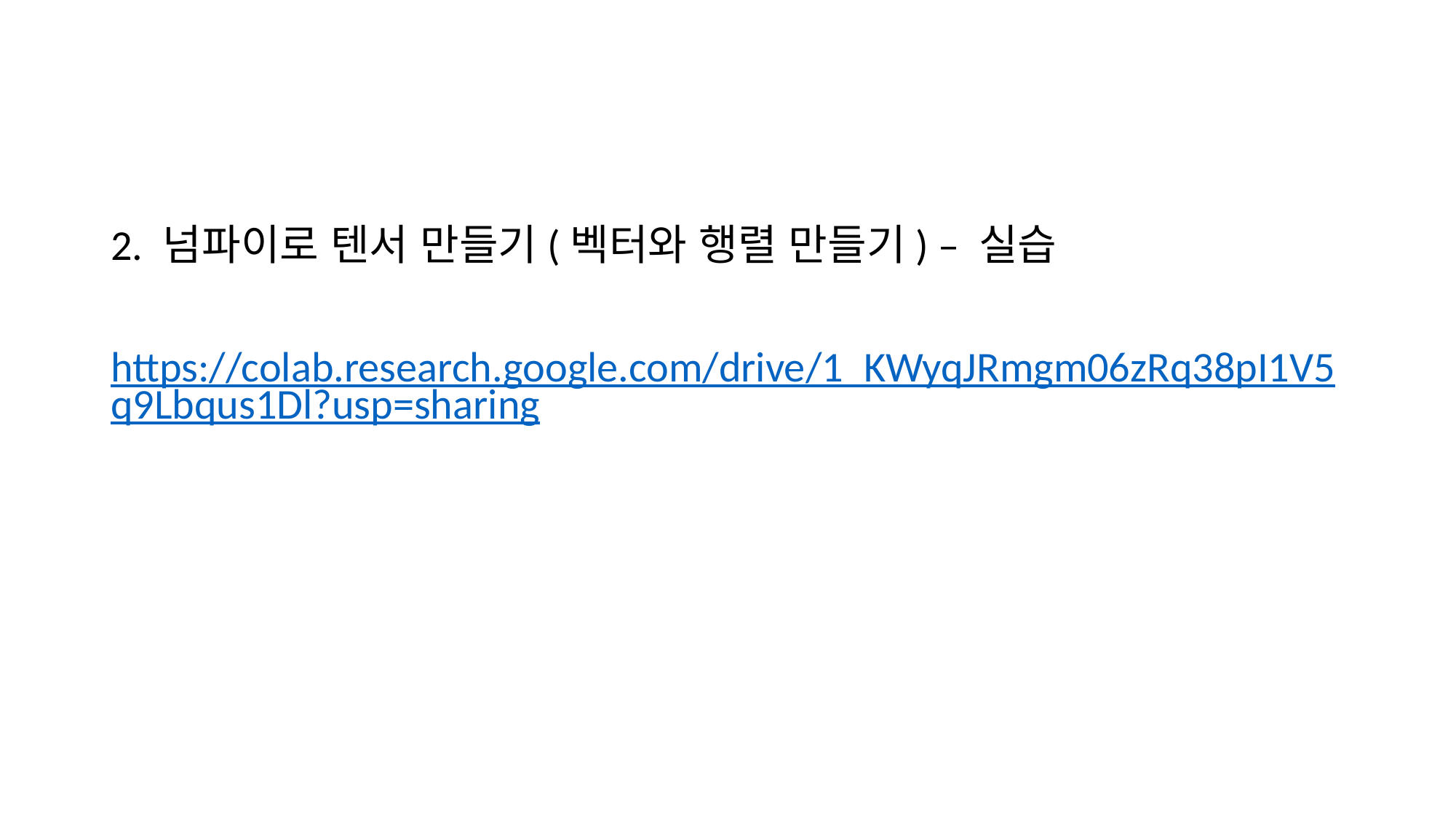

#
2. 넘파이로 텐서 만들기(벡터와 행렬 만들기) – 실습

https://colab.research.google.com/drive/1_KWyqJRmgm06zRq38pI1V5q9Lbqus1Dl?usp=sharing